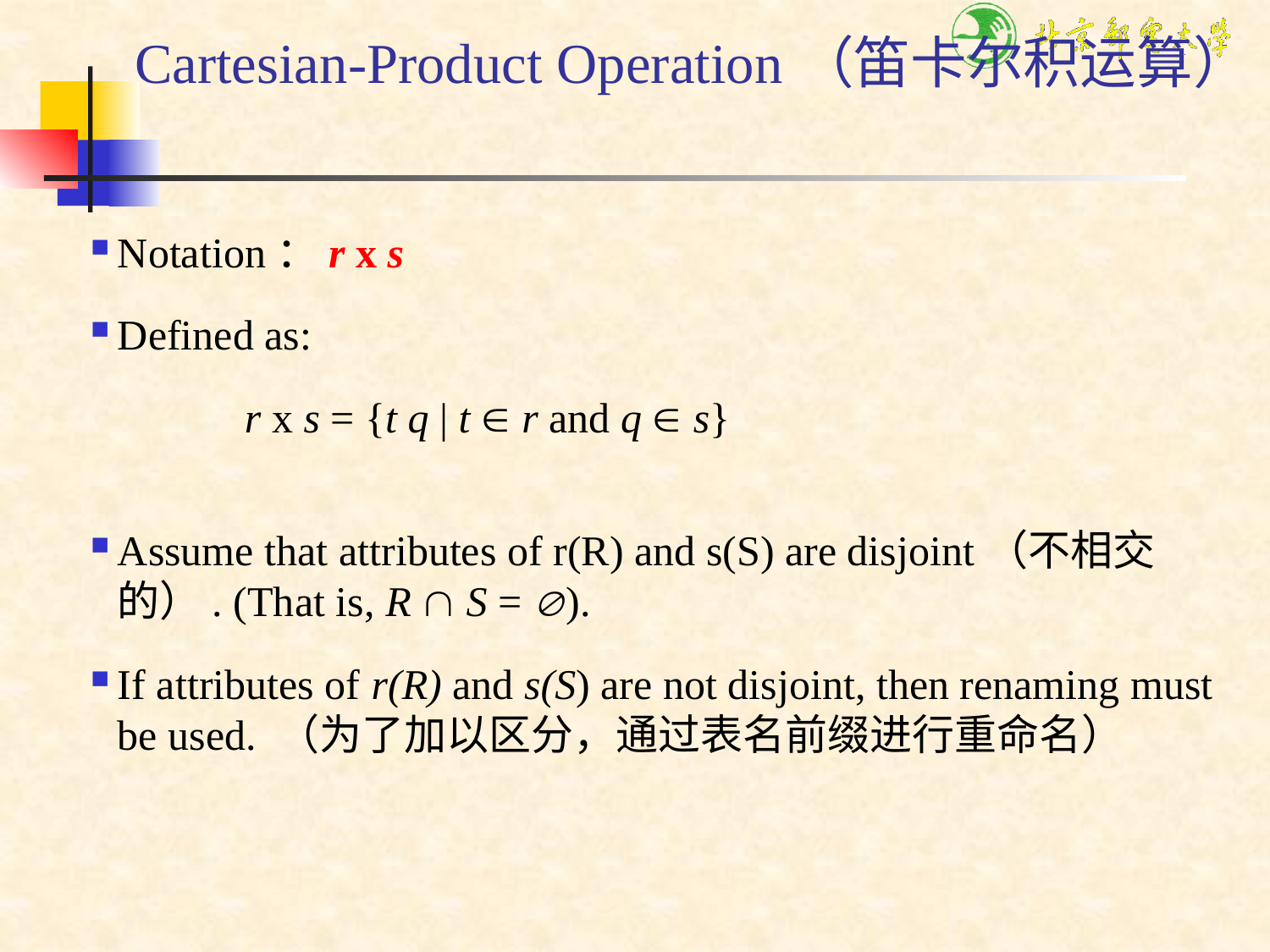

# Cartesian-Product Operation（笛卡尔积运算）
Notation：r x s
Defined as:
		r x s = {t q | t ∈ r and q ∈ s}
Assume that attributes of r(R) and s(S) are disjoint（不相交的）. (That is, R ∩ S = ∅).
If attributes of r(R) and s(S) are not disjoint, then renaming must be used. （为了加以区分，通过表名前缀进行重命名）
41